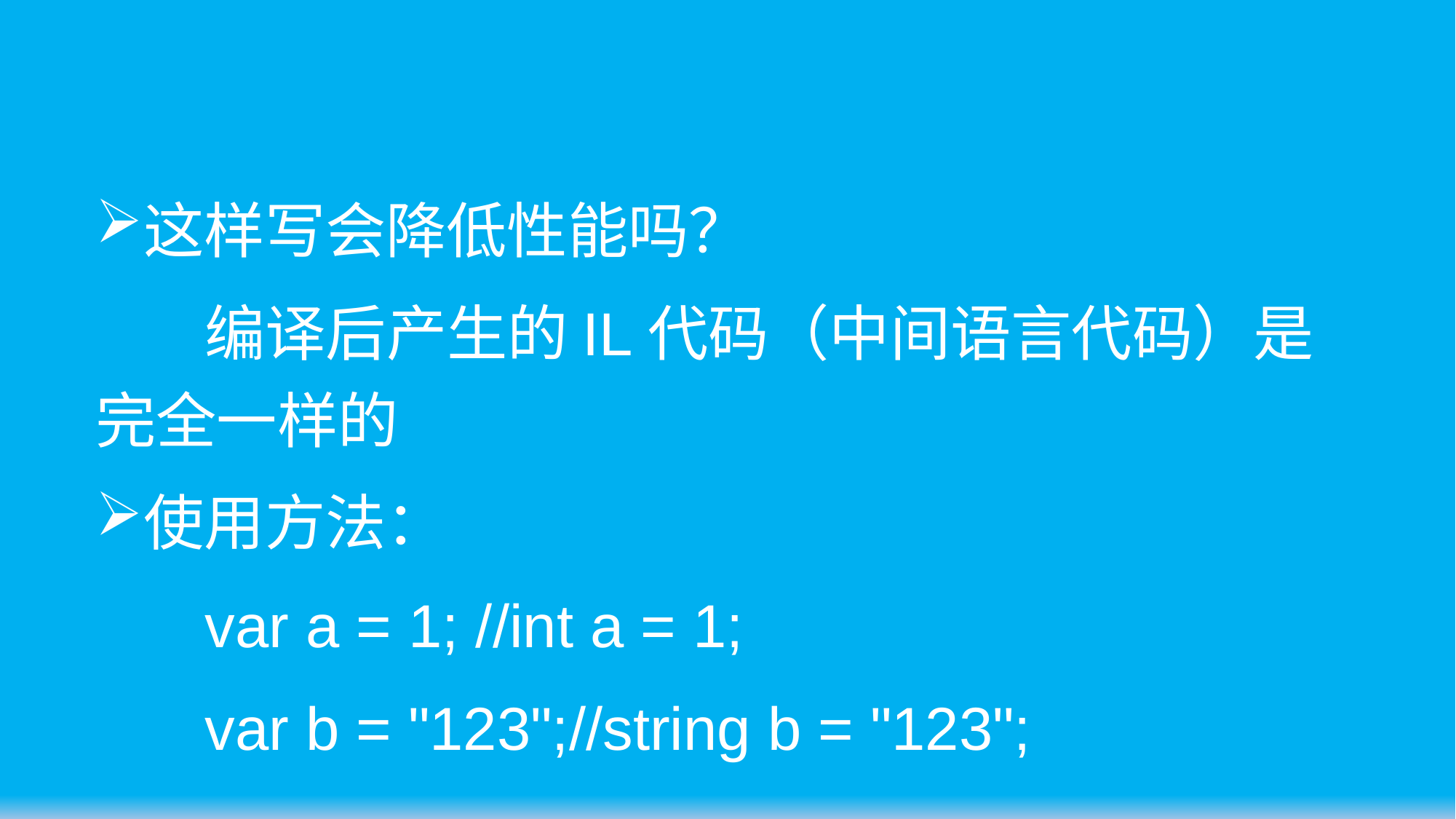

这样写会降低性能吗？
	编译后产生的IL代码（中间语言代码）是完全一样的
使用方法：
	var a = 1; //int a = 1;
	var b = "123";//string b = "123";